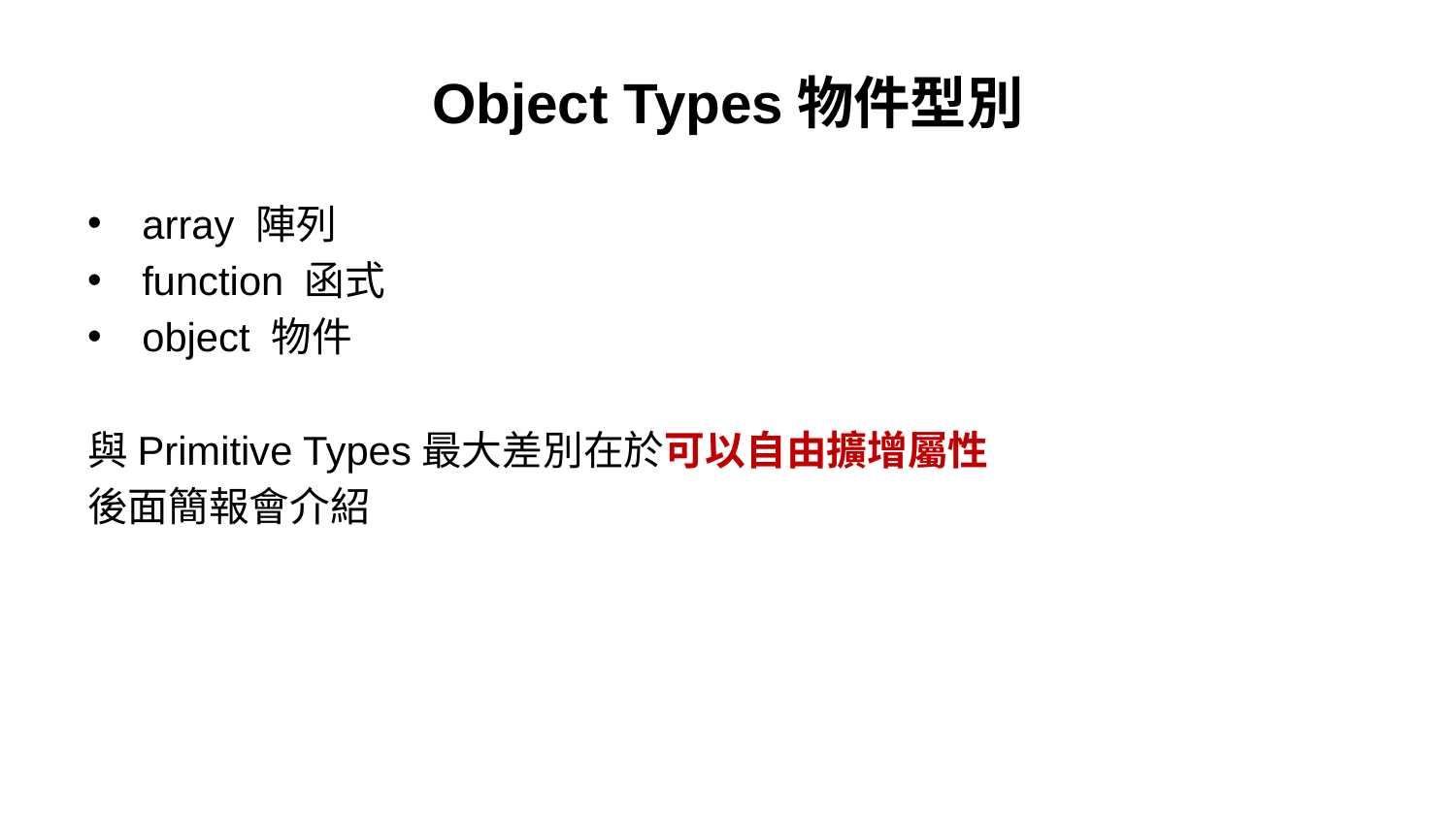

# Object Types物件型別
array 陣列
function 函式
object 物件

與Primitive Types最大差別在於可以自由擴增屬性
後面簡報會介紹